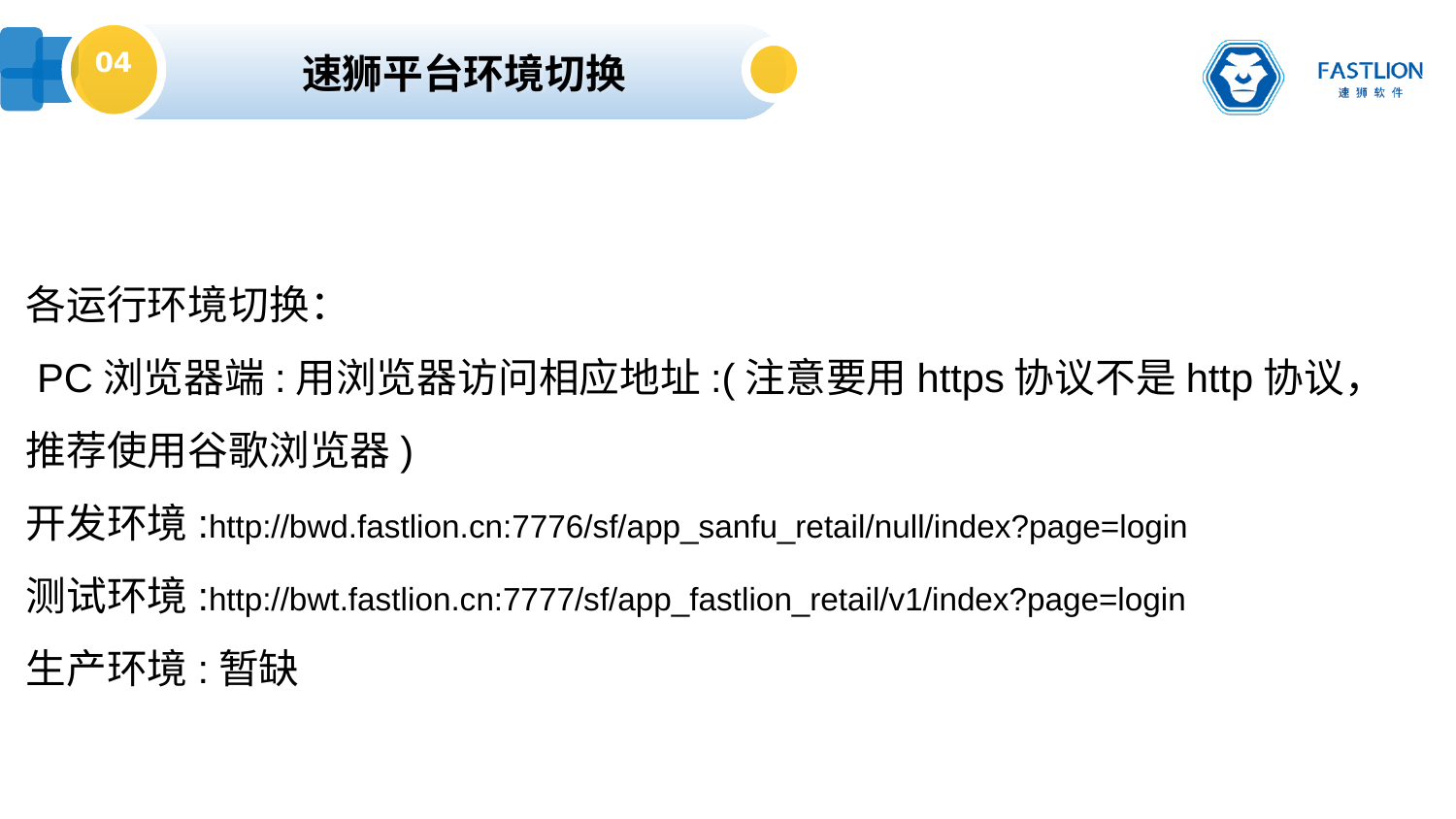

04

  速狮平台环境切换
各运行环境切换：
 PC浏览器端:用浏览器访问相应地址:(注意要用https协议不是http协议，推荐使用谷歌浏览器)
开发环境:http://bwd.fastlion.cn:7776/sf/app_sanfu_retail/null/index?page=login
测试环境:http://bwt.fastlion.cn:7777/sf/app_fastlion_retail/v1/index?page=login
生产环境:暂缺